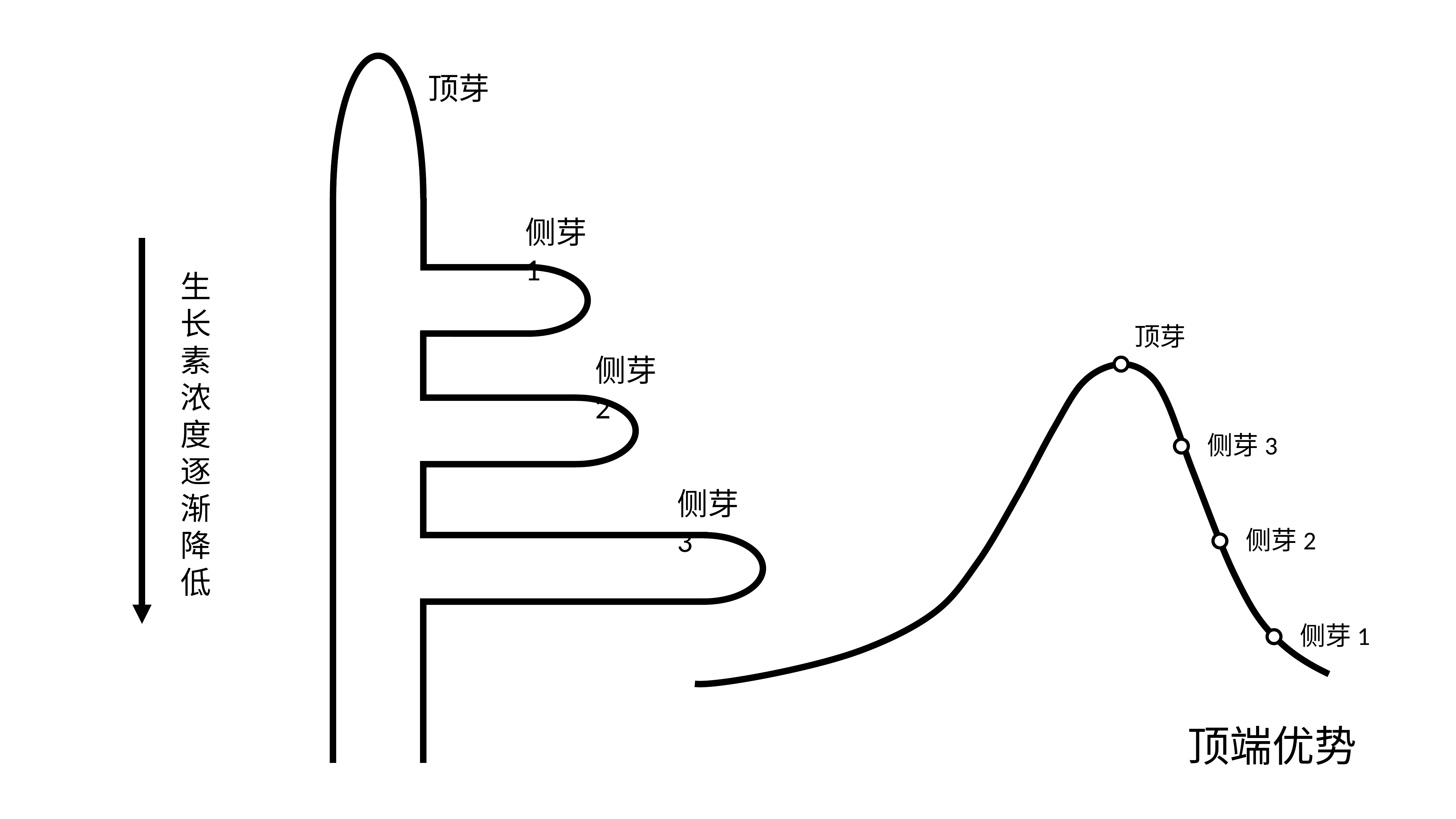

顶芽
侧芽1
生长素浓
度逐渐降低
顶芽
侧芽2

侧芽3

侧芽3
侧芽2

侧芽1

顶端优势